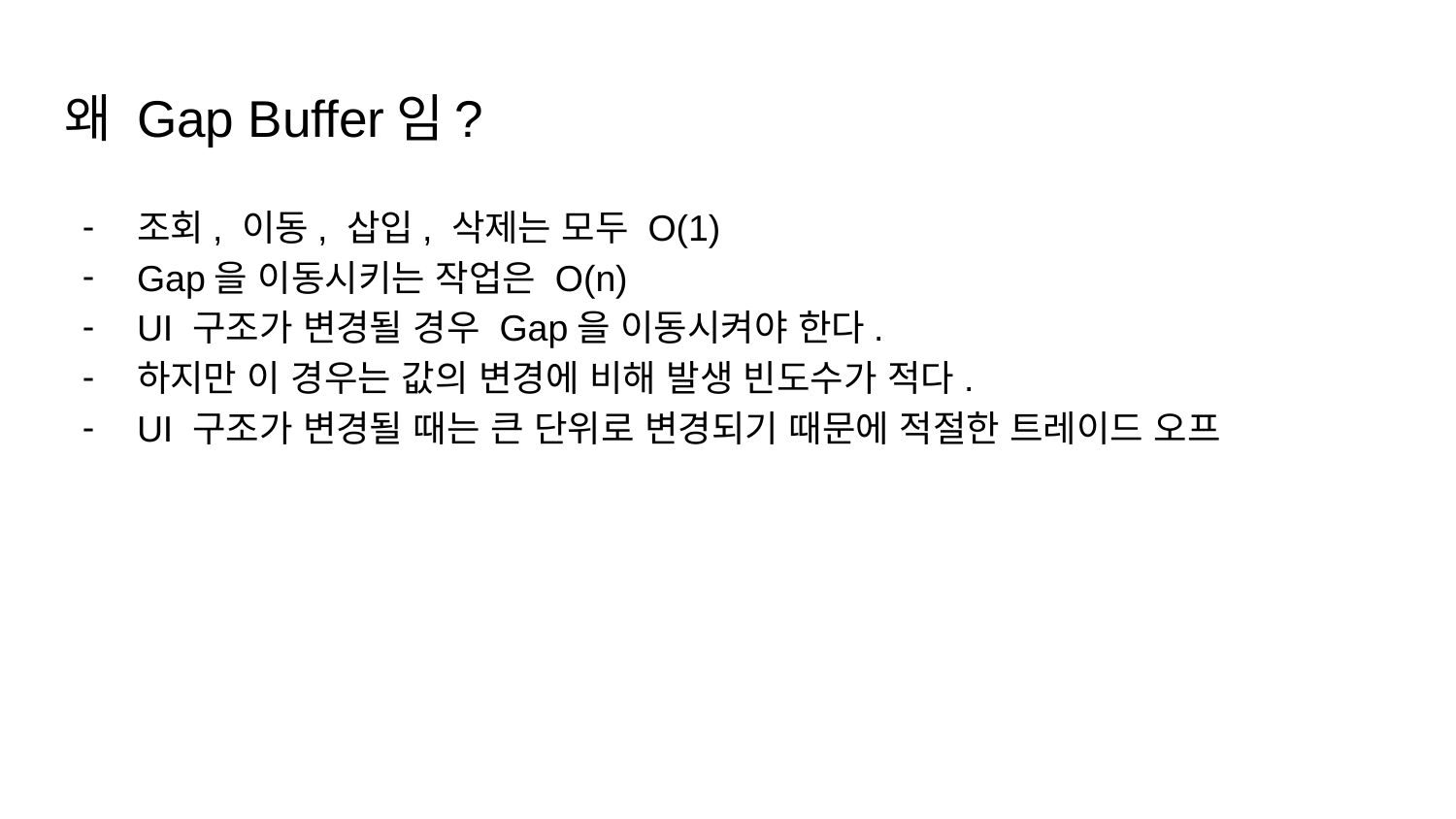

# 왜 Gap Buffer임?
조회, 이동, 삽입, 삭제는 모두 O(1)
Gap을 이동시키는 작업은 O(n)
UI 구조가 변경될 경우 Gap을 이동시켜야 한다.
하지만 이 경우는 값의 변경에 비해 발생 빈도수가 적다.
UI 구조가 변경될 때는 큰 단위로 변경되기 때문에 적절한 트레이드 오프